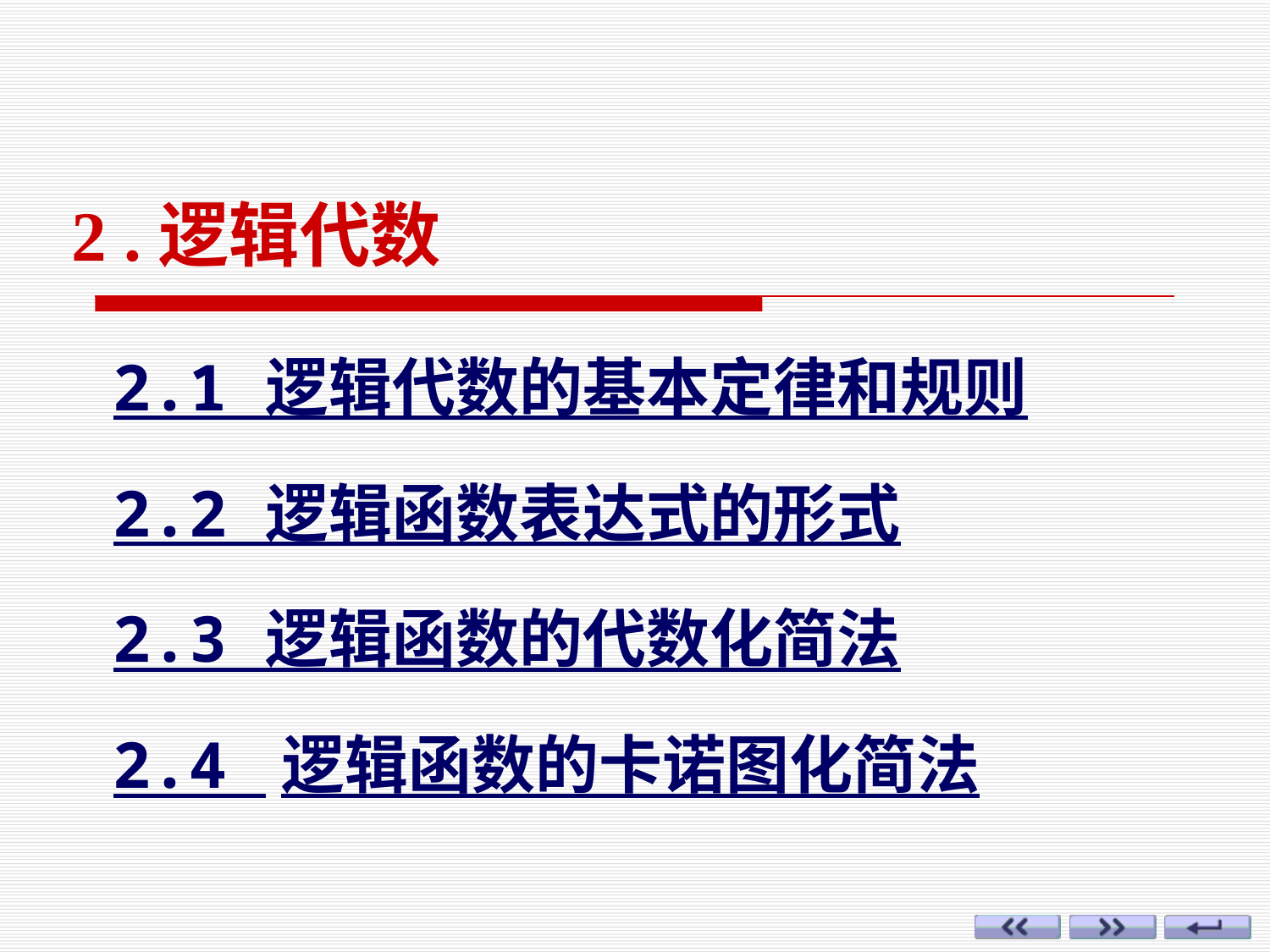

2 .逻辑代数
2.1 逻辑代数的基本定律和规则

2.2 逻辑函数表达式的形式

2.3 逻辑函数的代数化简法

2.4 逻辑函数的卡诺图化简法